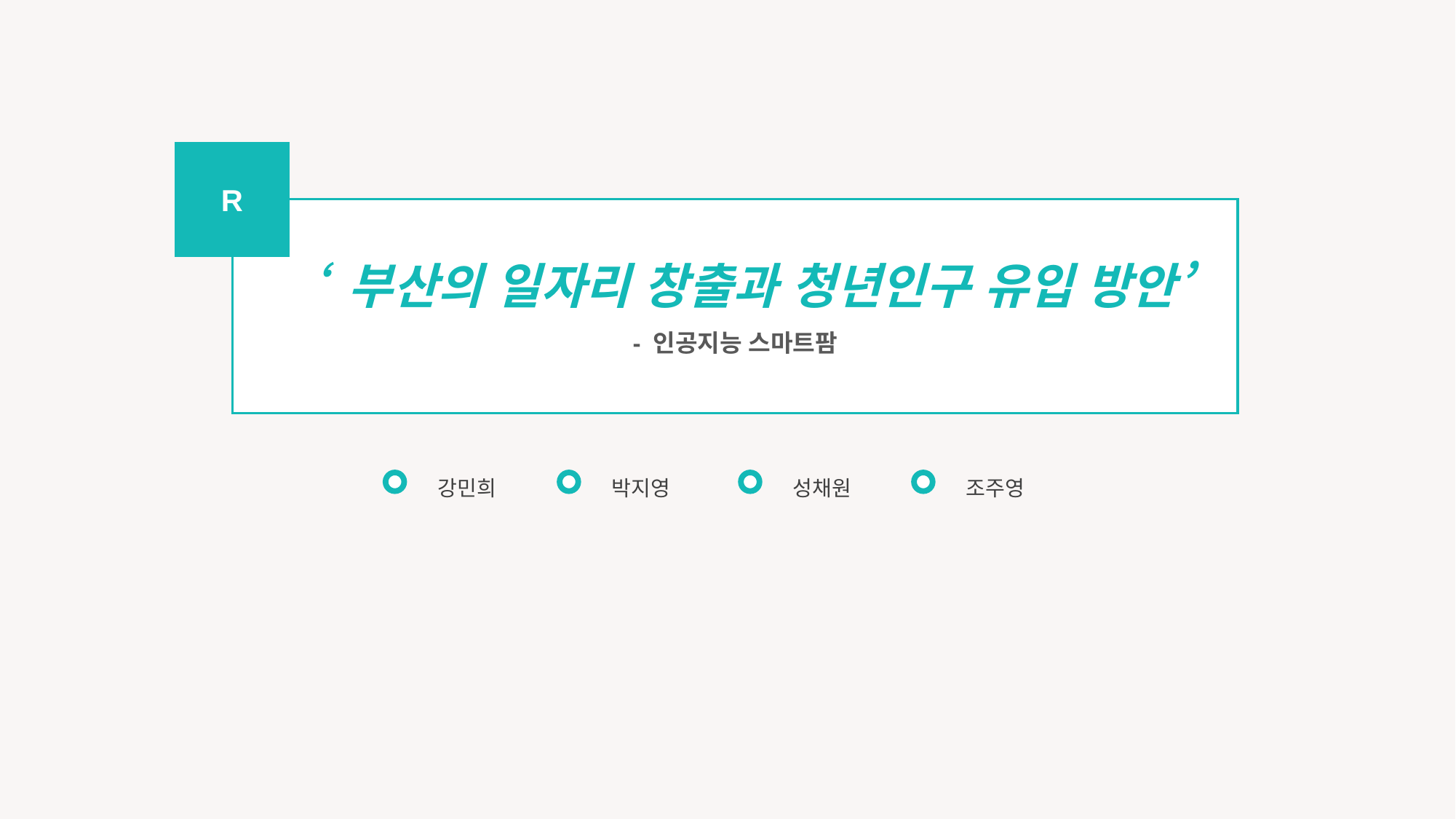

R
‘ 부산의 일자리 창출과 청년인구 유입 방안’
- 인공지능 스마트팜
강민희
박지영
성채원
조주영